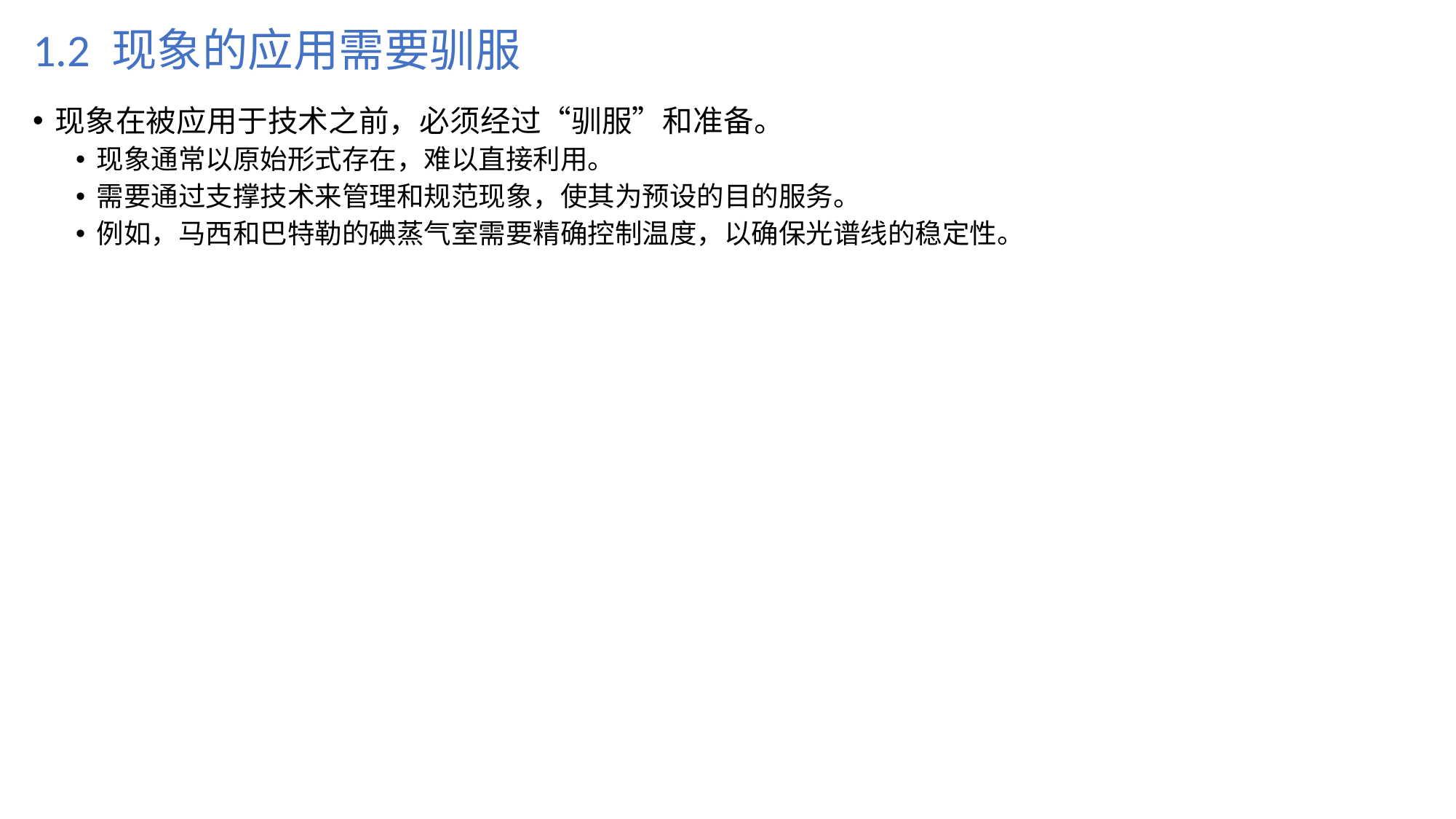

# 1.2 现象的应用需要驯服
现象在被应用于技术之前，必须经过“驯服”和准备。
现象通常以原始形式存在，难以直接利用。
需要通过支撑技术来管理和规范现象，使其为预设的目的服务。
例如，马西和巴特勒的碘蒸气室需要精确控制温度，以确保光谱线的稳定性。